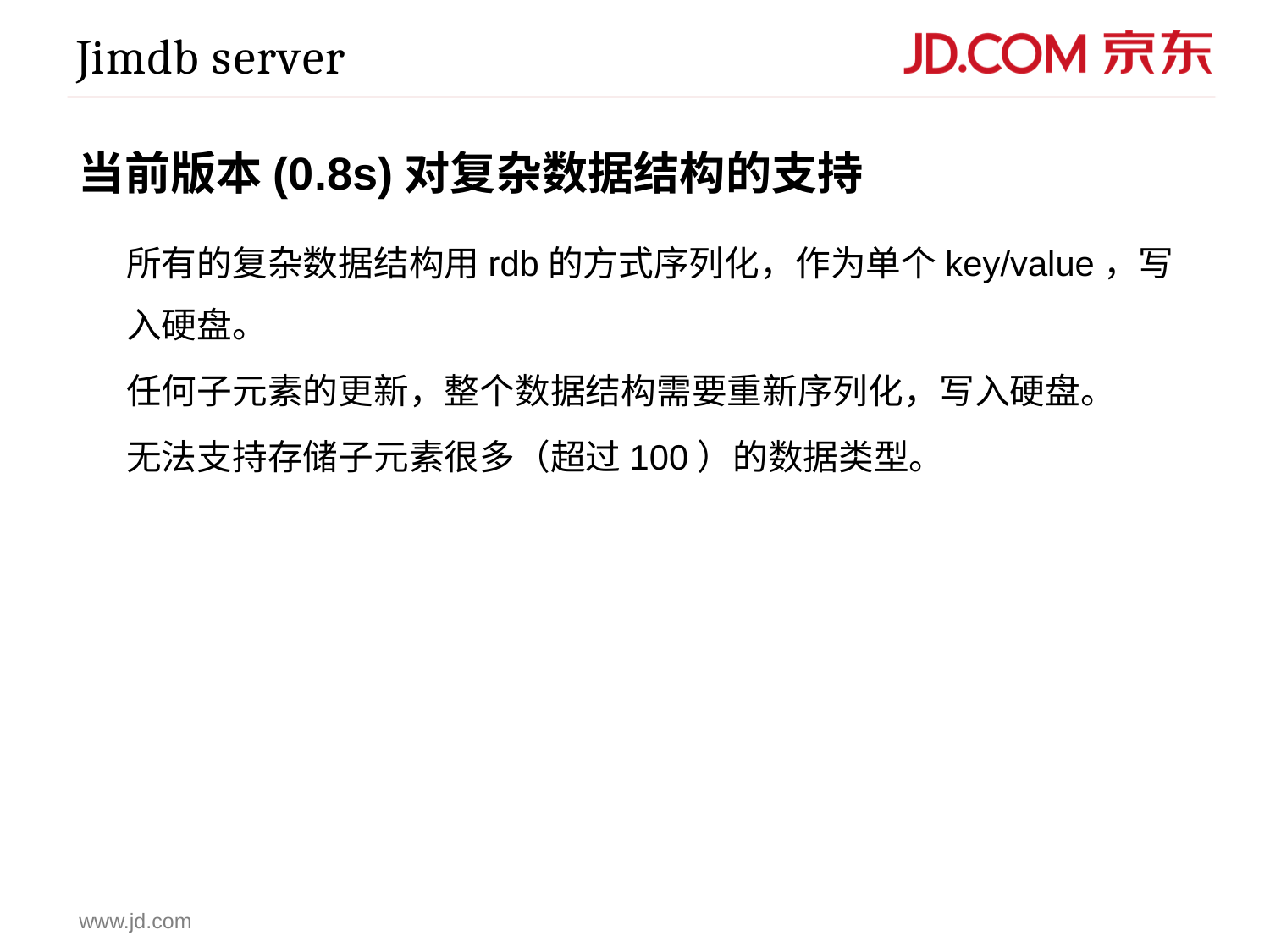

Jimdb server
当前版本(0.8s)对复杂数据结构的支持
	所有的复杂数据结构用rdb的方式序列化，作为单个key/value，写入硬盘。
	任何子元素的更新，整个数据结构需要重新序列化，写入硬盘。
	无法支持存储子元素很多（超过100）的数据类型。